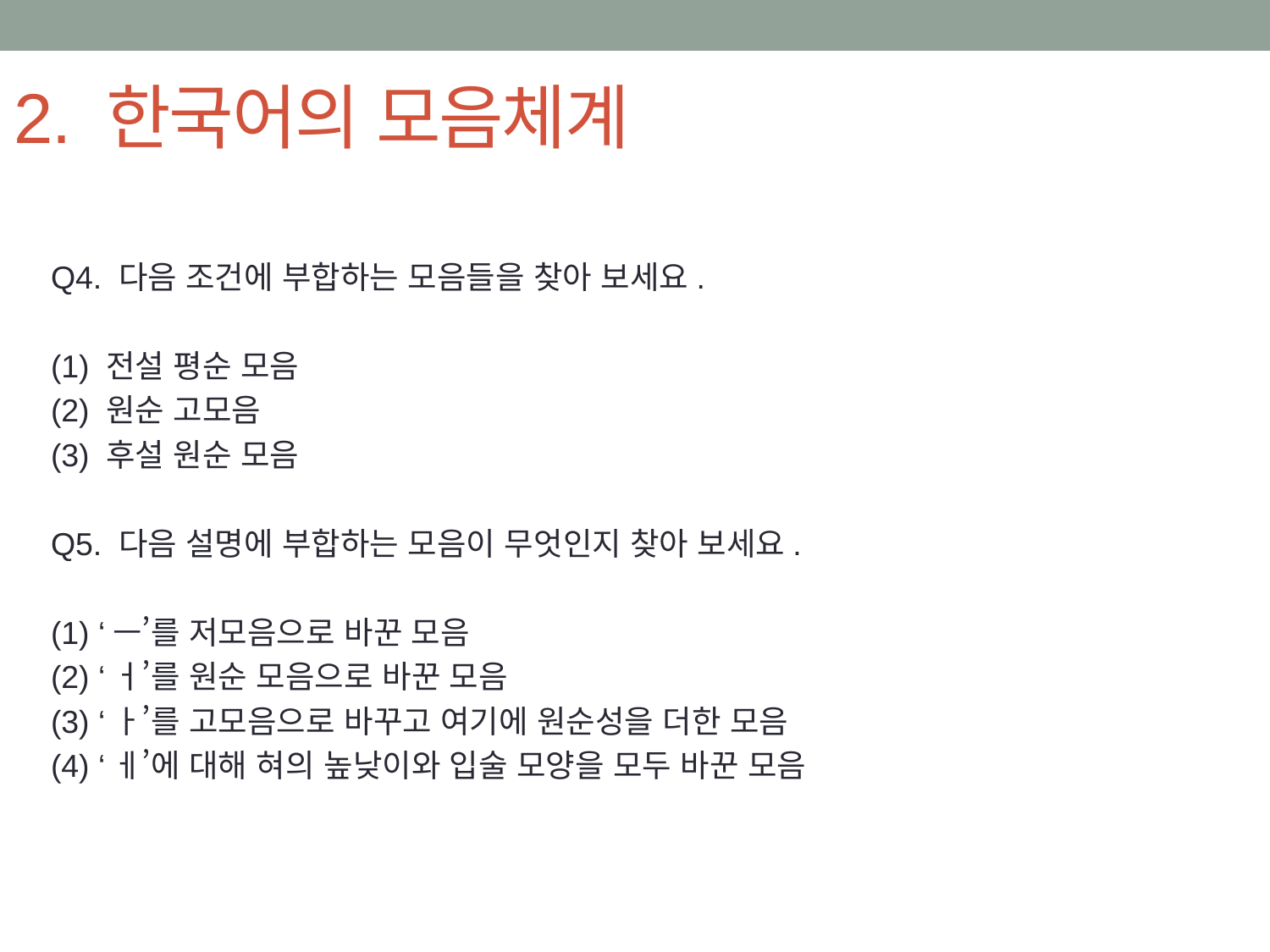

# 2. 한국어의 모음체계

Q4. 다음 조건에 부합하는 모음들을 찾아 보세요.

(1) 전설 평순 모음
(2) 원순 고모음
(3) 후설 원순 모음

Q5. 다음 설명에 부합하는 모음이 무엇인지 찾아 보세요.

(1) ‘ㅡ’를 저모음으로 바꾼 모음
(2) ‘ㅓ’를 원순 모음으로 바꾼 모음
(3) ‘ㅏ’를 고모음으로 바꾸고 여기에 원순성을 더한 모음
(4) ‘ㅔ’에 대해 혀의 높낮이와 입술 모양을 모두 바꾼 모음